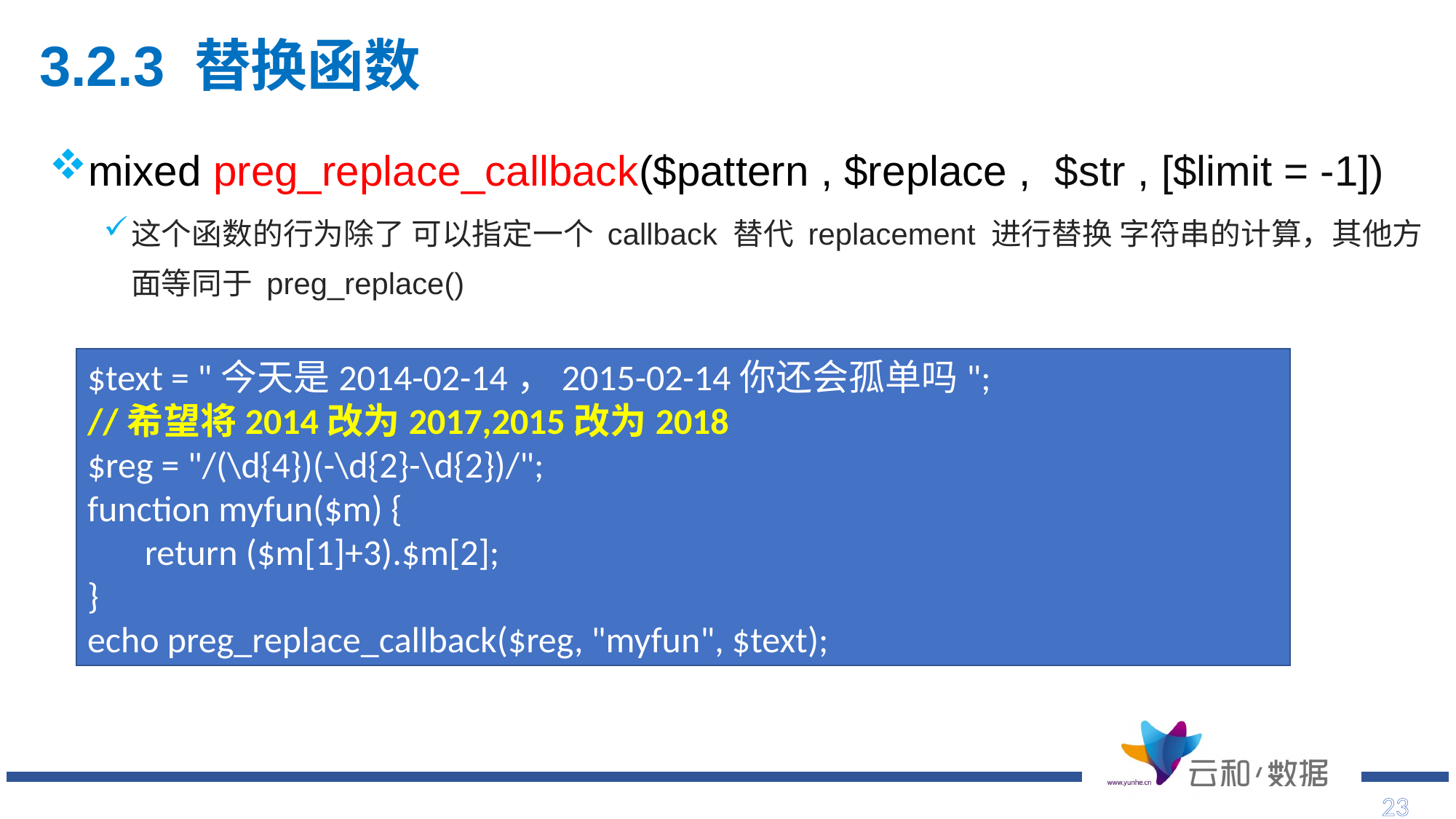

3.2.3 替换函数
# mixed preg_replace_callback($pattern , $replace ,  $str , [$limit = -1])
这个函数的行为除了 可以指定一个 callback 替代 replacement 进行替换 字符串的计算，其他方面等同于 preg_replace()

$text = "今天是2014-02-14，2015-02-14你还会孤单吗";
//希望将2014改为2017,2015改为2018
$reg = "/(\d{4})(-\d{2}-\d{2})/";
function myfun($m) {
       return ($m[1]+3).$m[2];
}
echo preg_replace_callback($reg, "myfun", $text);